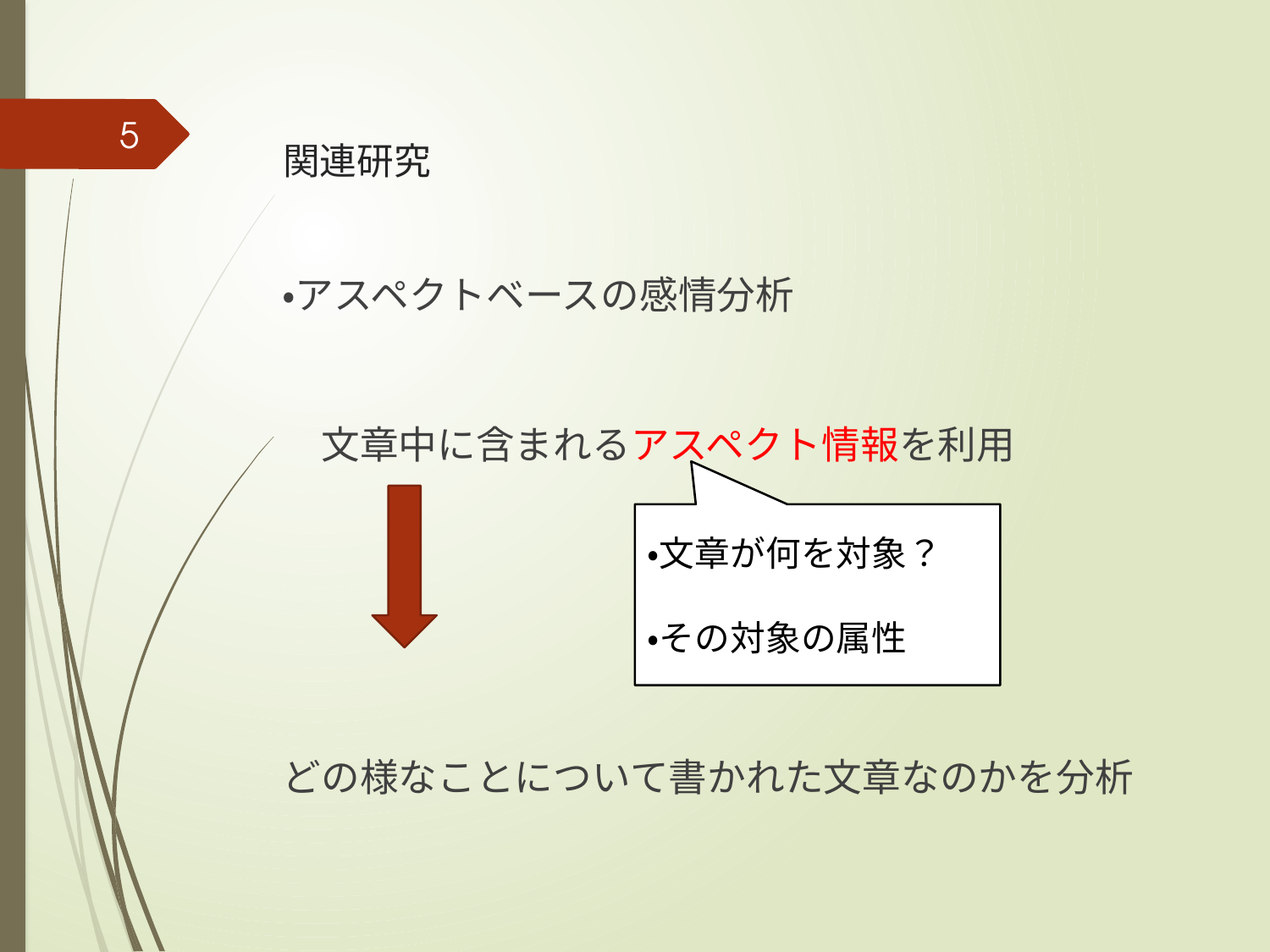

# 関連研究
5
・アスペクトベースの感情分析
　文章中に含まれるアスペクト情報を利用

どの様なことについて書かれた文章なのかを分析

・文章が何を対象？

・その対象の属性